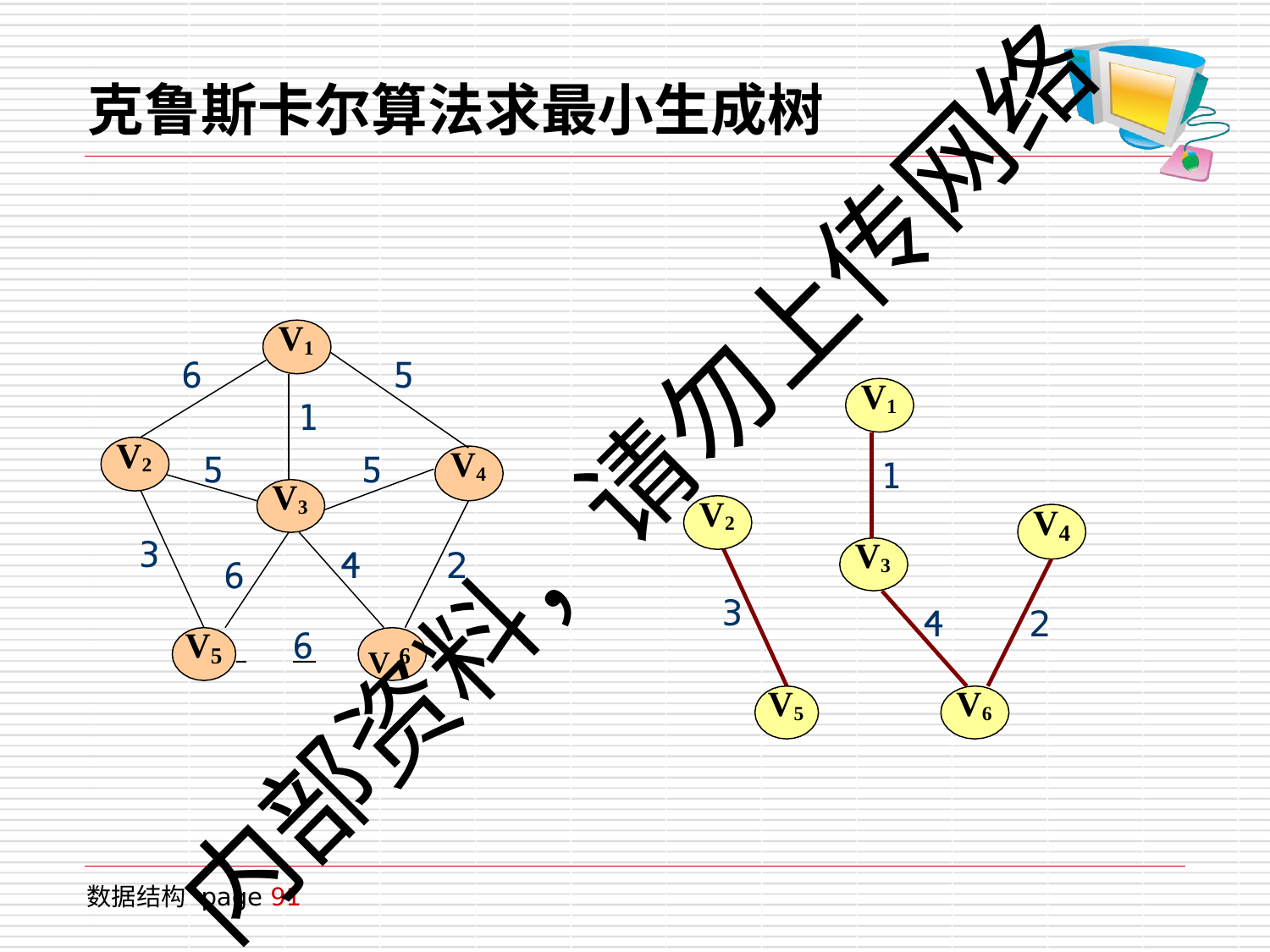

# 克鲁斯卡尔算法求最小生成树

V1

6
5

V1

1
内部资料，请勿上传网络
V2

V4
5
5

1

V3

V2

V

4
3
V3

4
2

6

3

4
2
 	6	V
V

5
6
V5
V6

数据结构 page 91